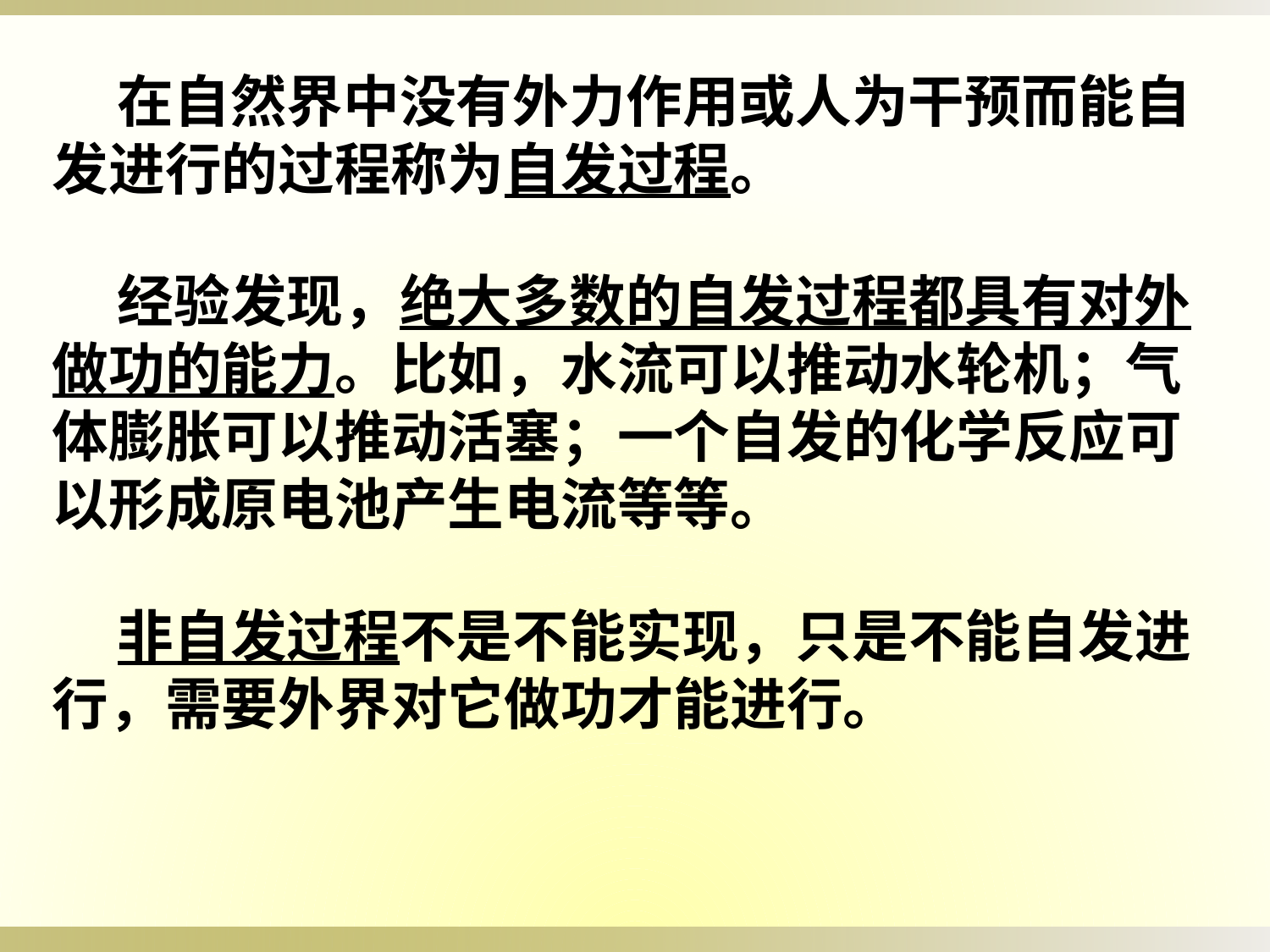

在自然界中没有外力作用或人为干预而能自发进行的过程称为自发过程。
    经验发现，绝大多数的自发过程都具有对外做功的能力。比如，水流可以推动水轮机；气体膨胀可以推动活塞；一个自发的化学反应可以形成原电池产生电流等等。
    非自发过程不是不能实现，只是不能自发进行，需要外界对它做功才能进行。